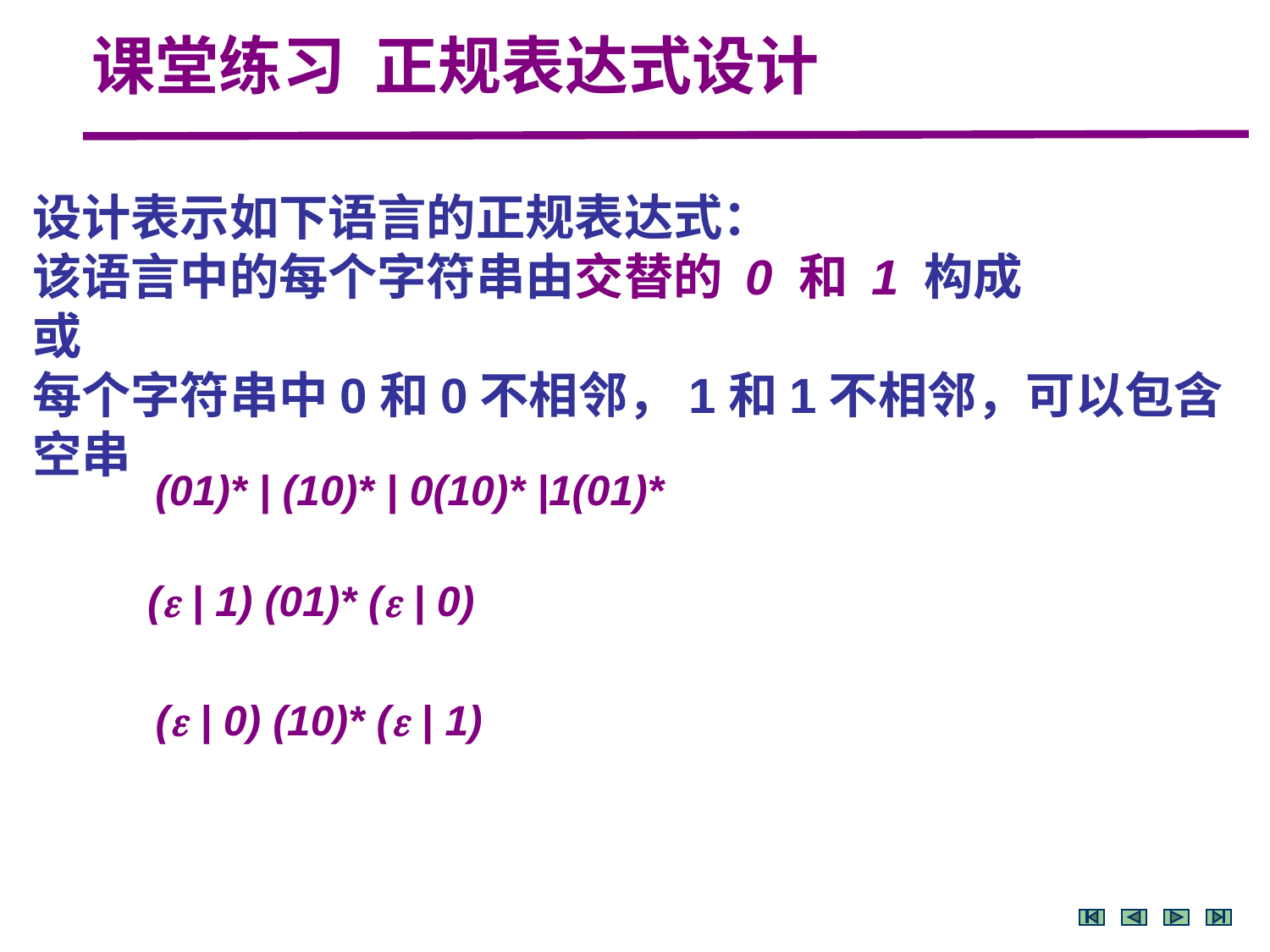

课堂练习  正规表达式设计

设计表示如下语言的正规表达式：
该语言中的每个字符串由交替的 0 和 1 构成
或
每个字符串中0和0不相邻，1和1不相邻，可以包含空串

(01)* | (10)* | 0(10)* |1(01)*

 (ε | 1) (01)* (ε | 0)

(ε | 0) (10)* (ε | 1)